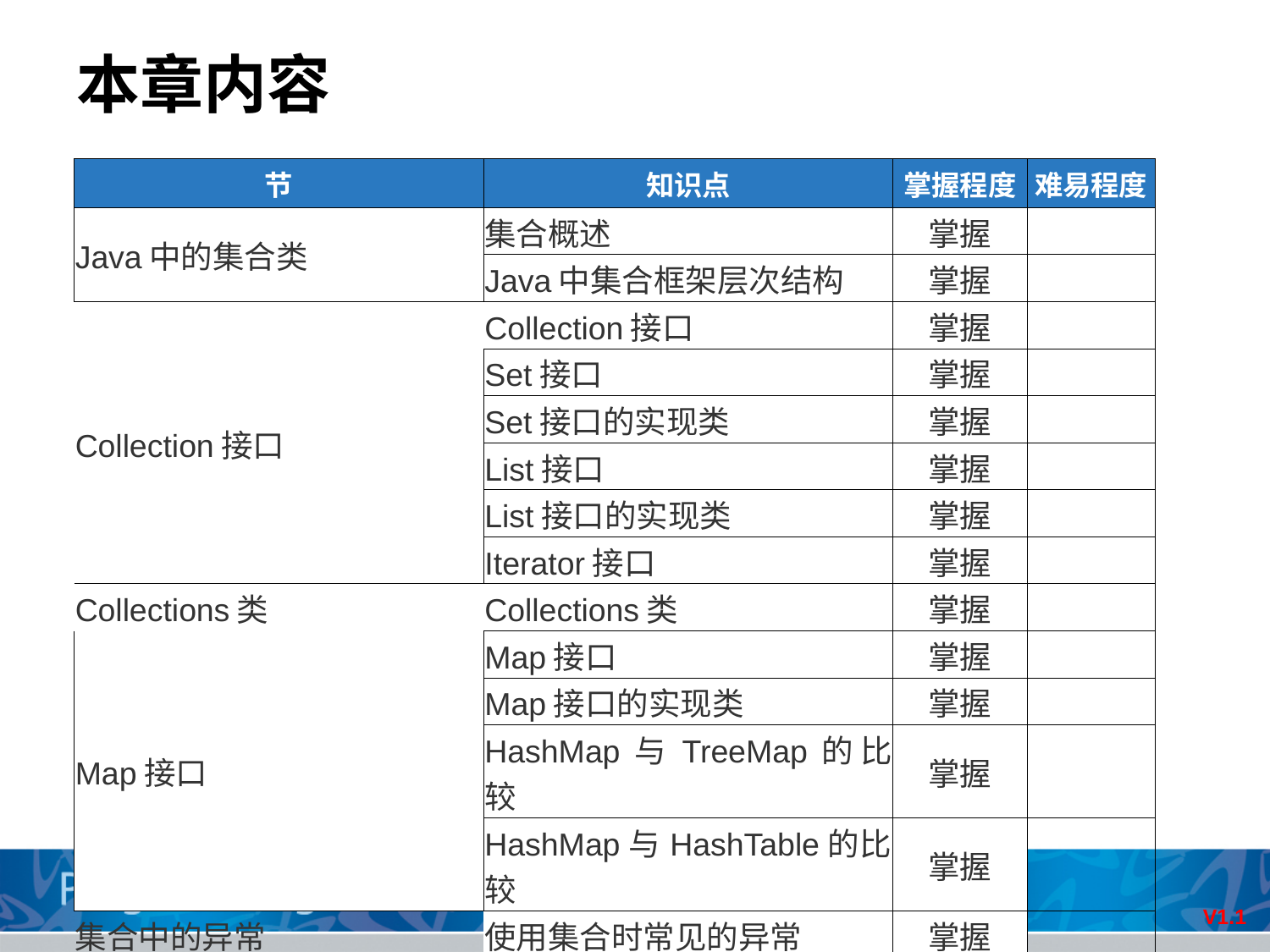

# 本章内容
| 节 | 知识点 | 掌握程度 | 难易程度 |
| --- | --- | --- | --- |
| Java中的集合类 | 集合概述 | 掌握 |  |
|  | Java中集合框架层次结构 | 掌握 |  |
| Collection接口 | Collection接口 | 掌握 |  |
|  | Set接口 | 掌握 |  |
|  | Set接口的实现类 | 掌握 |  |
|  | List接口 | 掌握 |  |
|  | List接口的实现类 | 掌握 |  |
|  | Iterator接口 | 掌握 |  |
| Collections类 | Collections类 | 掌握 |  |
| Map接口 | Map接口 | 掌握 |  |
|  | Map接口的实现类 | 掌握 |  |
|  | HashMap与TreeMap的比较 | 掌握 |  |
|  | HashMap与HashTable的比较 | 掌握 |  |
| 集合中的异常 | 使用集合时常见的异常 | 掌握 |  |
| 泛型的使用 | 集合中泛型的使用 | 理解 | 难 |